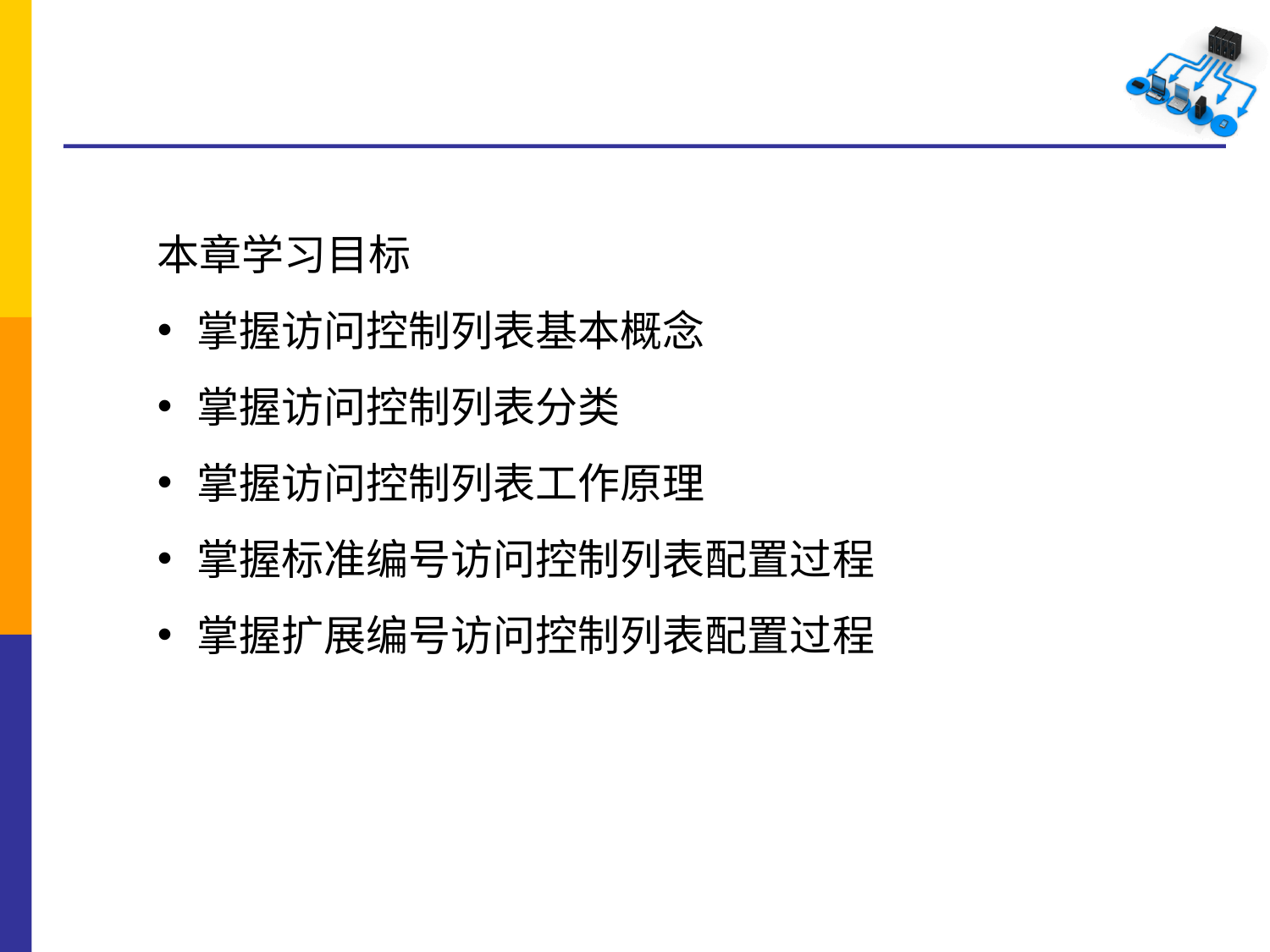

本章学习目标
掌握访问控制列表基本概念
掌握访问控制列表分类
掌握访问控制列表工作原理
掌握标准编号访问控制列表配置过程
掌握扩展编号访问控制列表配置过程